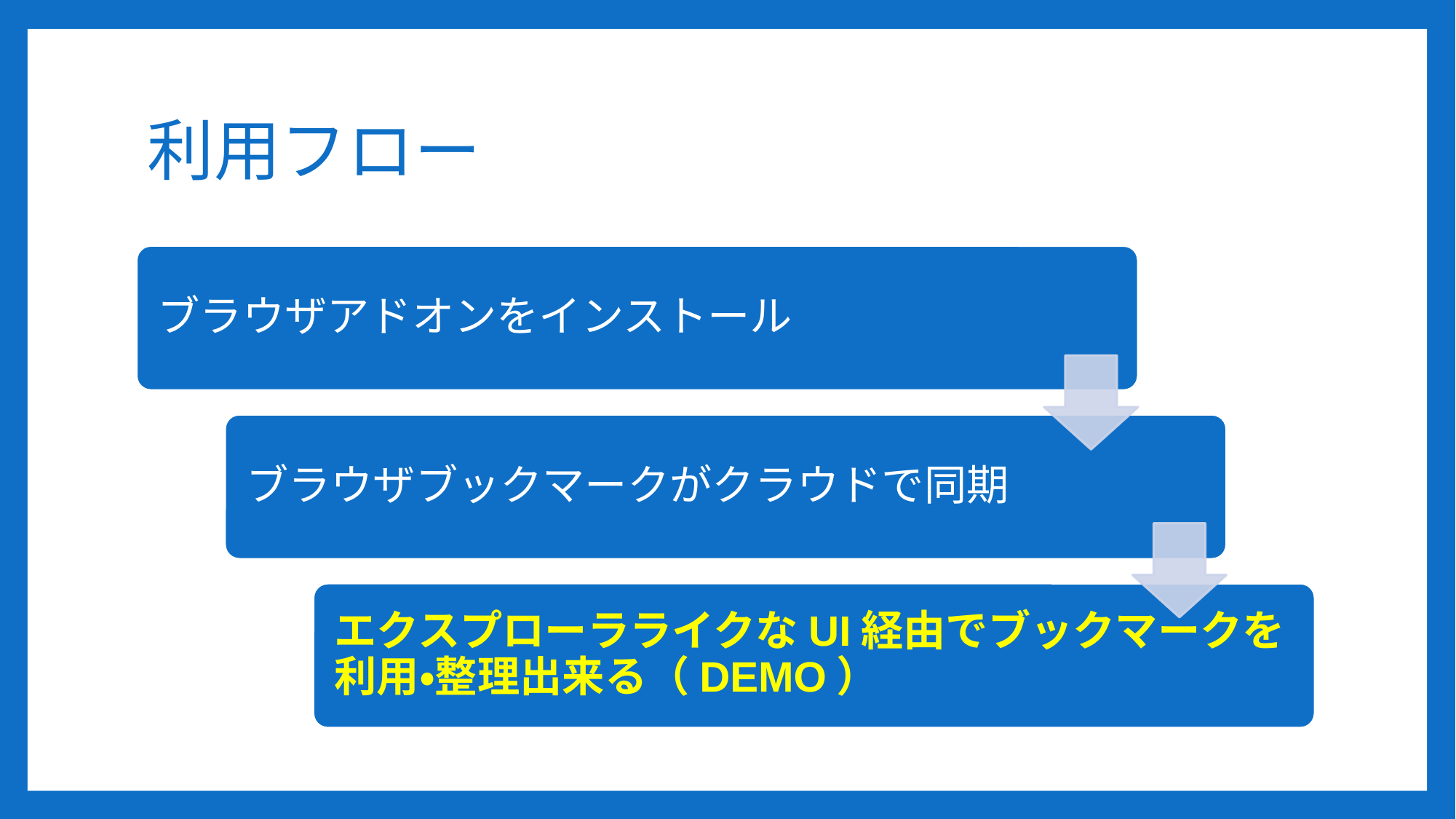

# 利用フロー
ブラウザアドオンをインストール
ブラウザブックマークがクラウドで同期
エクスプローラライクなUI経由でブックマークを利用・整理出来る（DEMO）